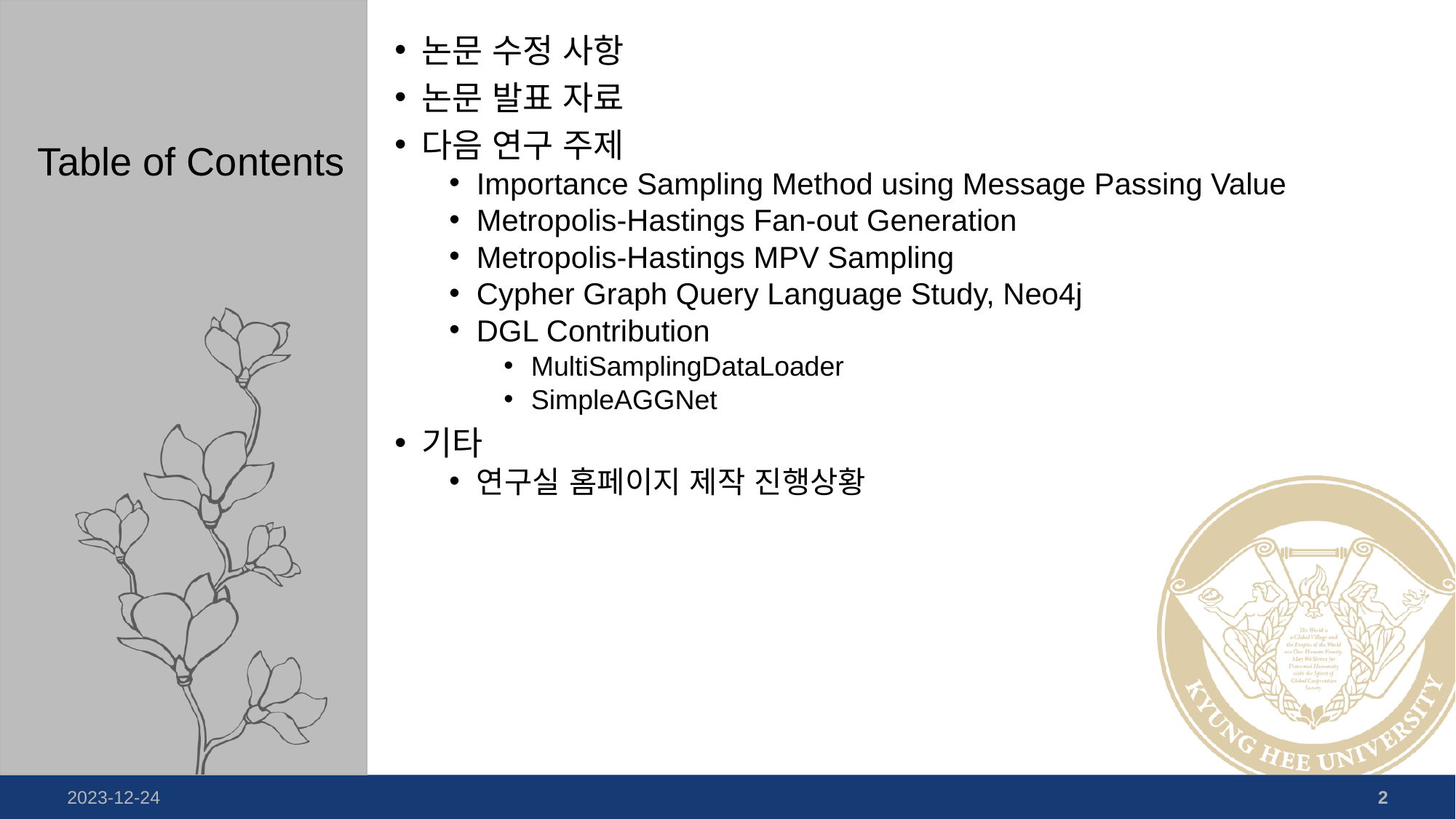

논문 수정 사항
논문 발표 자료
다음 연구 주제
Importance Sampling Method using Message Passing Value
Metropolis-Hastings Fan-out Generation
Metropolis-Hastings MPV Sampling
Cypher Graph Query Language Study, Neo4j
DGL Contribution
MultiSamplingDataLoader
SimpleAGGNet
기타
연구실 홈페이지 제작 진행상황
# Table of Contents
2023-12-24
2